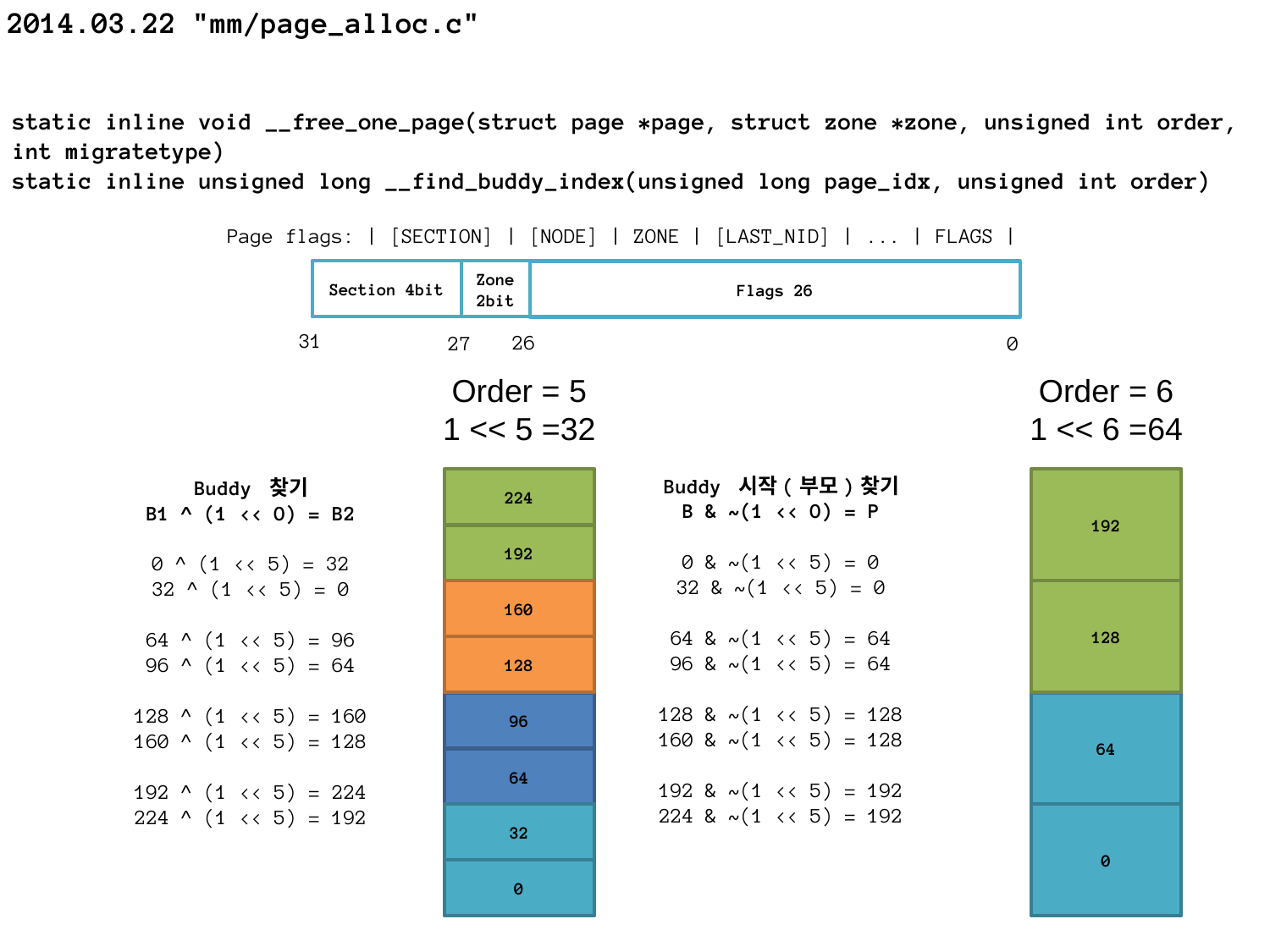

# 2014.03.22 "mm/page_alloc.c"
static inline void __free_one_page(struct page *page, struct zone *zone, unsigned int order, int migratetype)
static inline unsigned long __find_buddy_index(unsigned long page_idx, unsigned int order)
Page flags: | [SECTION] | [NODE] | ZONE | [LAST_NID] | ... | FLAGS |
Section 4bit
Zone 2bit
Flags 26
31
26
27
0
Order = 5
1 << 5 =32
224
192
160
128
96
64
32
0
Order = 6
1 << 6 =64
192
128
64
0
Buddy 시작(부모)찾기
B & ~(1 << O) = P

0 & ~(1 << 5) = 0
32 & ~(1 << 5) = 0

64 & ~(1 << 5) = 64
96 & ~(1 << 5) = 64

128 & ~(1 << 5) = 128
160 & ~(1 << 5) = 128

192 & ~(1 << 5) = 192
224 & ~(1 << 5) = 192

Buddy 찾기
B1 ^ (1 << O) = B2

0 ^ (1 << 5) = 32
32 ^ (1 << 5) = 0

64 ^ (1 << 5) = 96
96 ^ (1 << 5) = 64

128 ^ (1 << 5) = 160
160 ^ (1 << 5) = 128

192 ^ (1 << 5) = 224
224 ^ (1 << 5) = 192